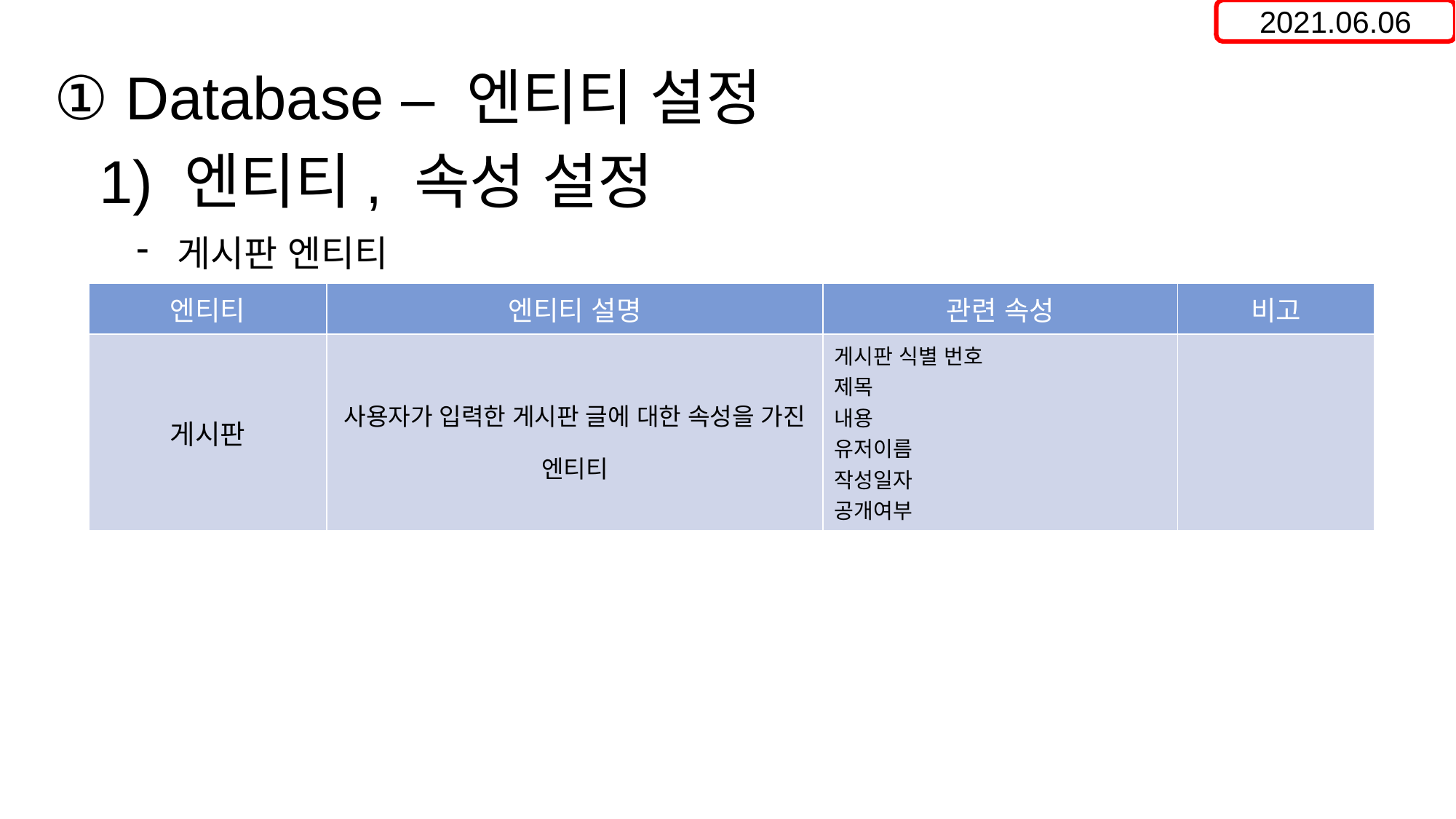

2021.06.06
① Database – 엔티티 설정
1) 엔티티, 속성 설정
게시판 엔티티
| 엔티티 | 엔티티 설명 | 관련 속성 | 비고 |
| --- | --- | --- | --- |
| 게시판 | 사용자가 입력한 게시판 글에 대한 속성을 가진 엔티티 | 게시판 식별 번호 제목 내용 유저이름 작성일자 공개여부 |  |